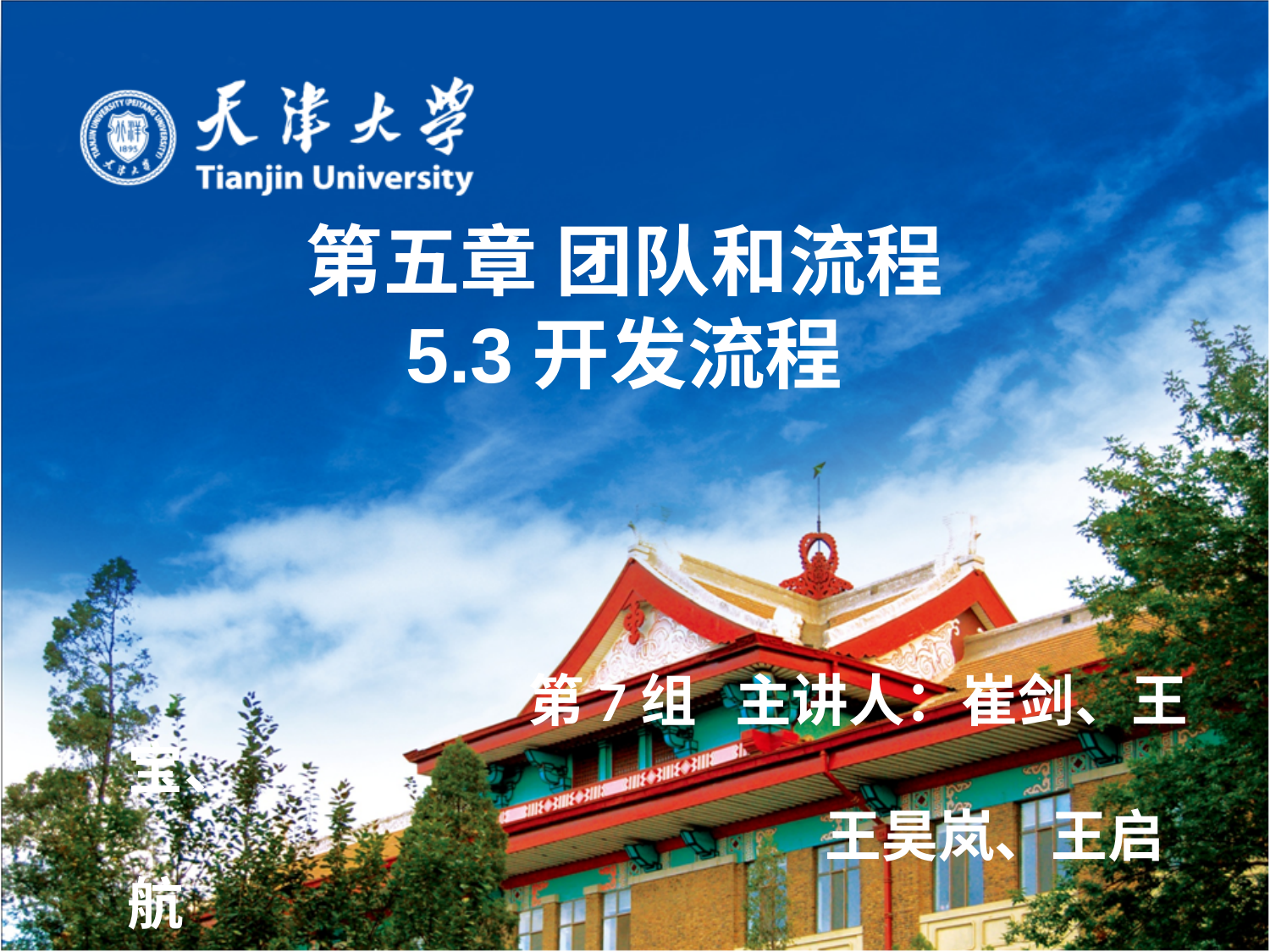

# 第五章 团队和流程 5.3开发流程

                              第7组   主讲人：崔剑、王宝、
                                                     王昊岚、王启航